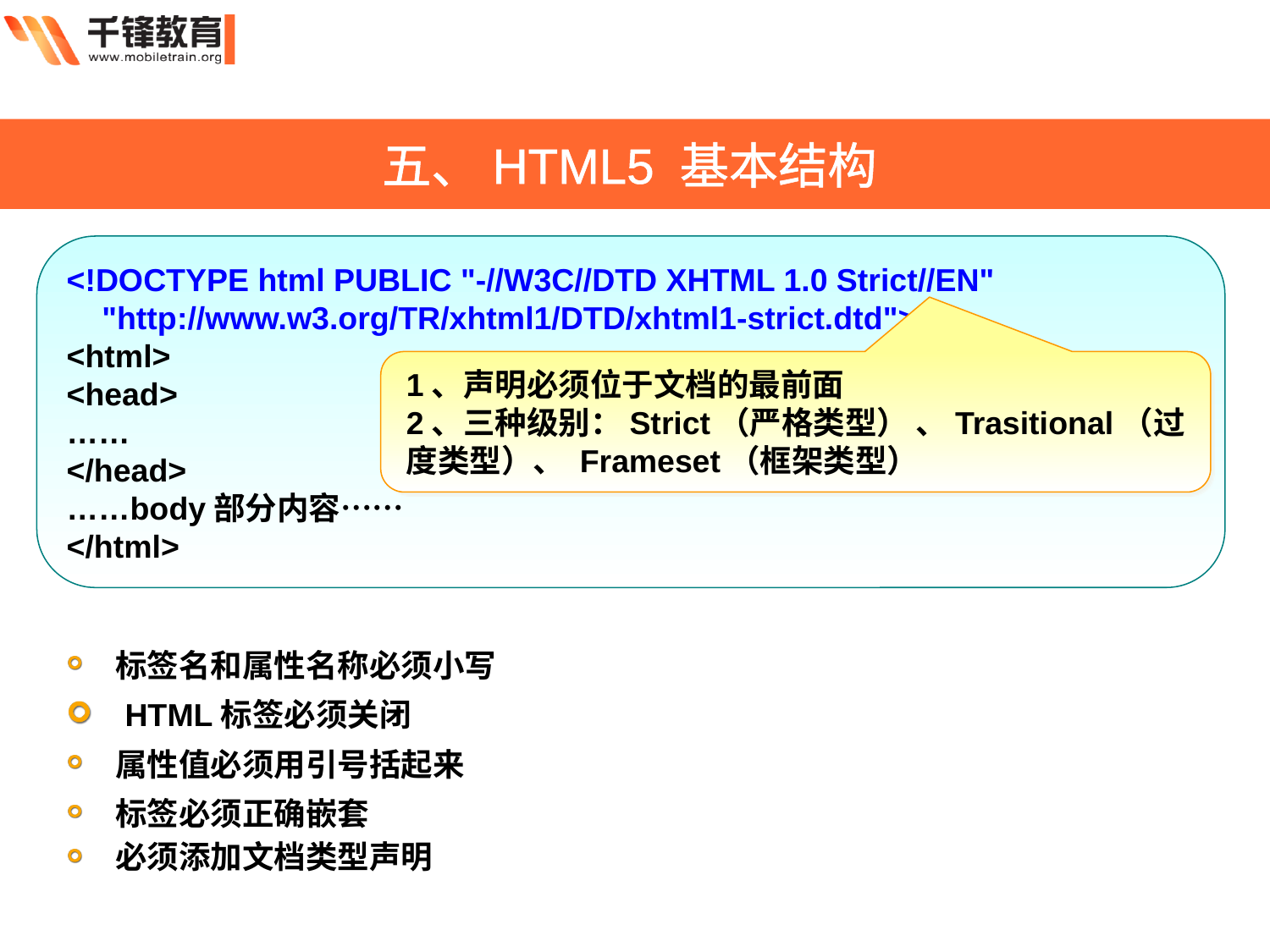

五、HTML5 基本结构
<!DOCTYPE html PUBLIC "-//W3C//DTD XHTML 1.0 Strict//EN"
    "http://www.w3.org/TR/xhtml1/DTD/xhtml1-strict.dtd">
<html>
<head>
……
</head>
……body部分内容……
</html>
1、声明必须位于文档的最前面
2、三种级别：Strict（严格类型） 、Trasitional（过度类型）、 Frameset（框架类型）
标签名和属性名称必须小写
 HTML标签必须关闭
属性值必须用引号括起来
标签必须正确嵌套
必须添加文档类型声明